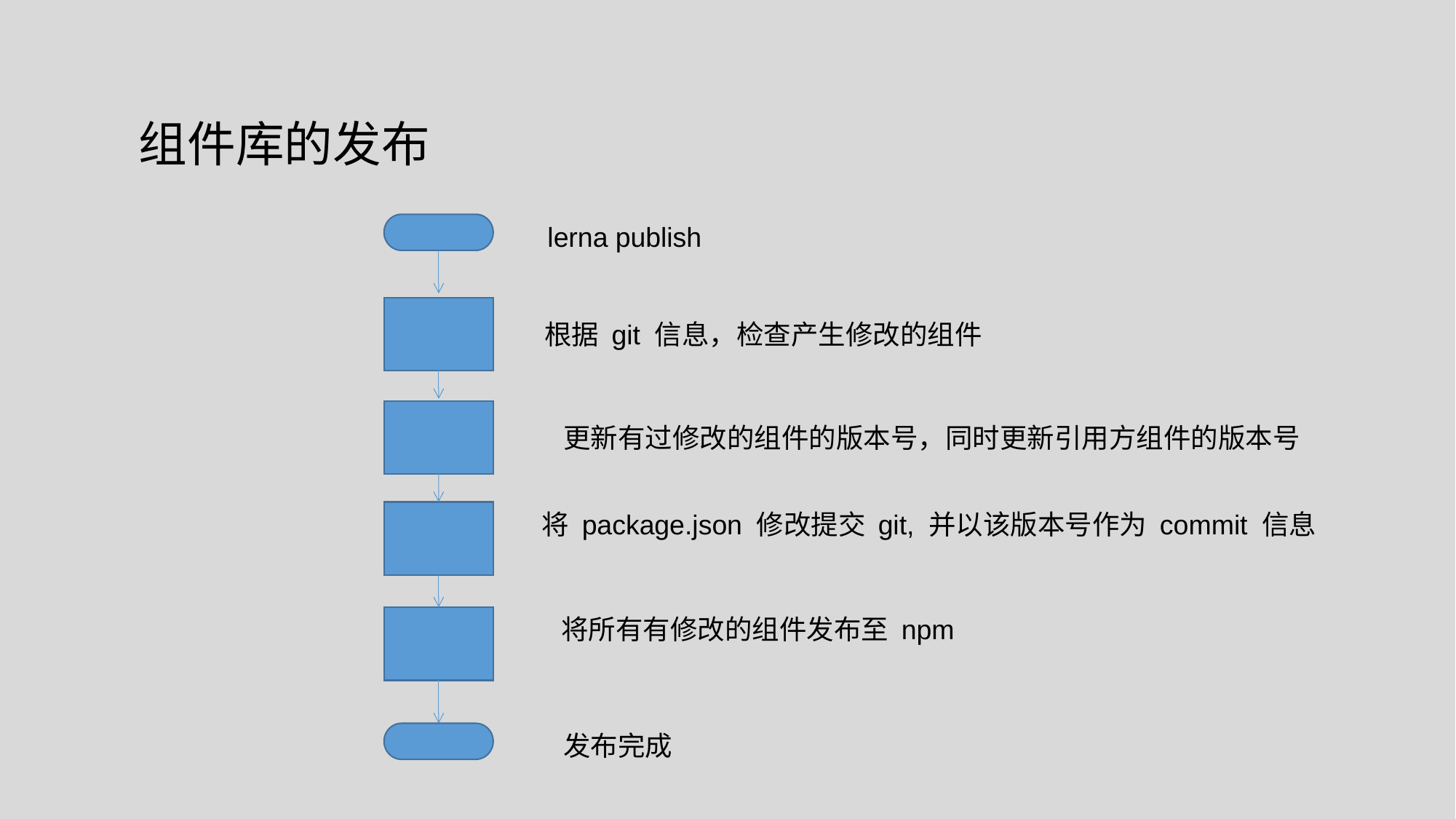

组件库的发布

lerna publish

根据 git 信息，检查产生修改的组件

更新有过修改的组件的版本号，同时更新引用方组件的版本号

将 package.json 修改提交 git, 并以该版本号作为 commit 信息

将所有有修改的组件发布至 npm

发布完成